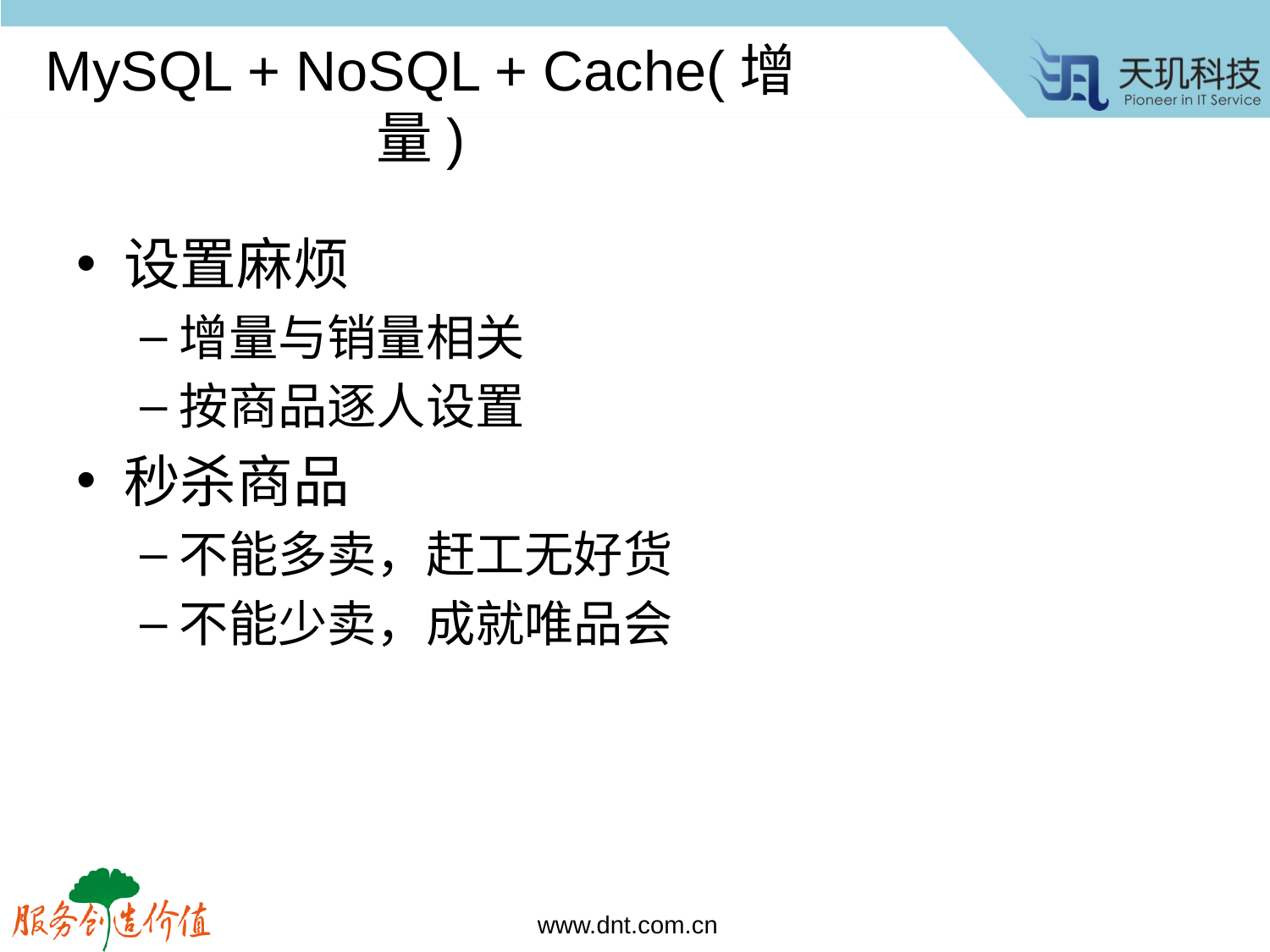

# MySQL + NoSQL + Cache(增量)
设置麻烦
增量与销量相关
按商品逐人设置
秒杀商品
不能多卖，赶工无好货
不能少卖，成就唯品会